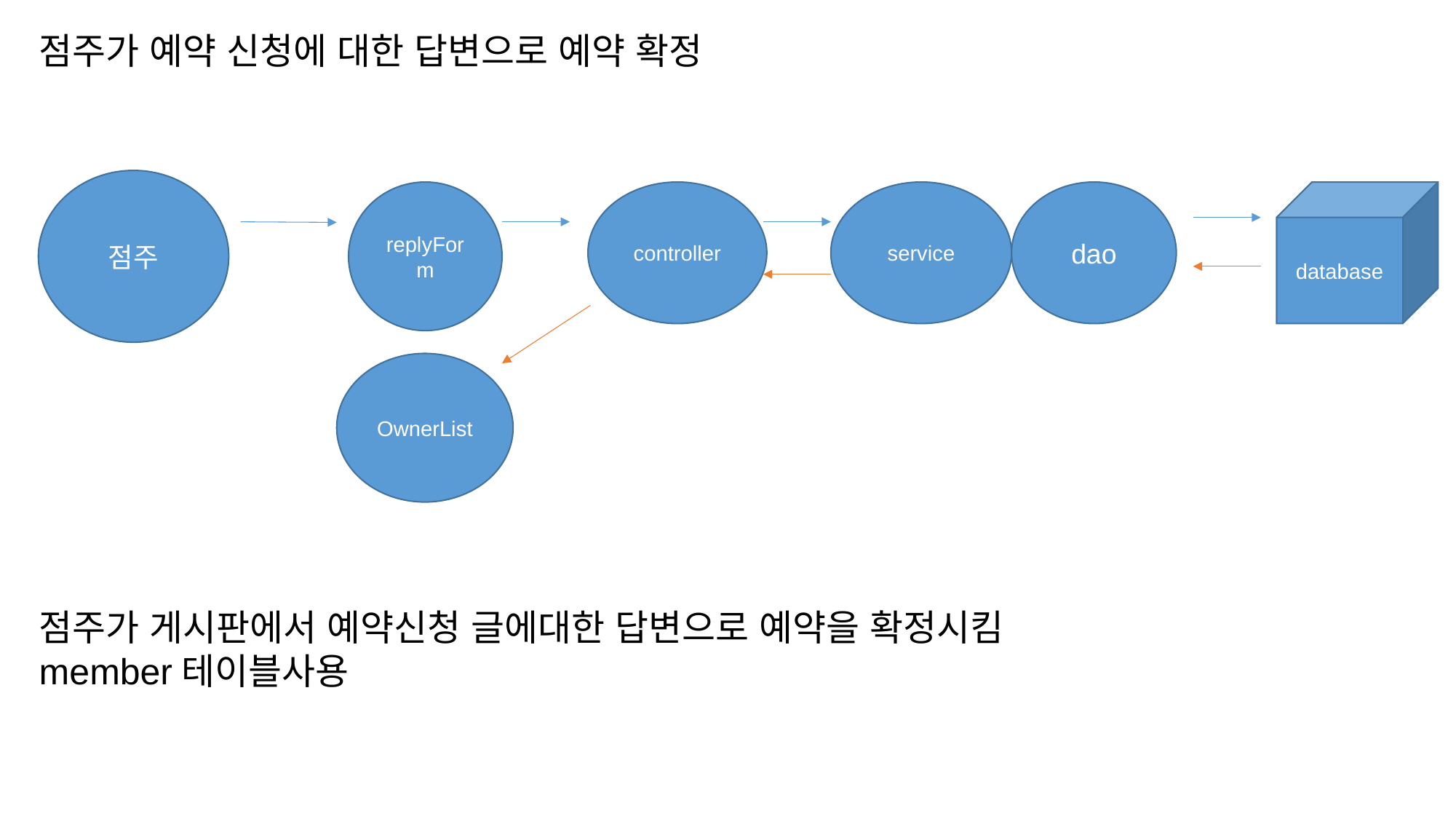

점주가 예약 신청에 대한 답변으로 예약 확정
점주
replyForm
controller
dao
service
database
OwnerList
점주가 게시판에서 예약신청 글에대한 답변으로 예약을 확정시킴
member테이블사용